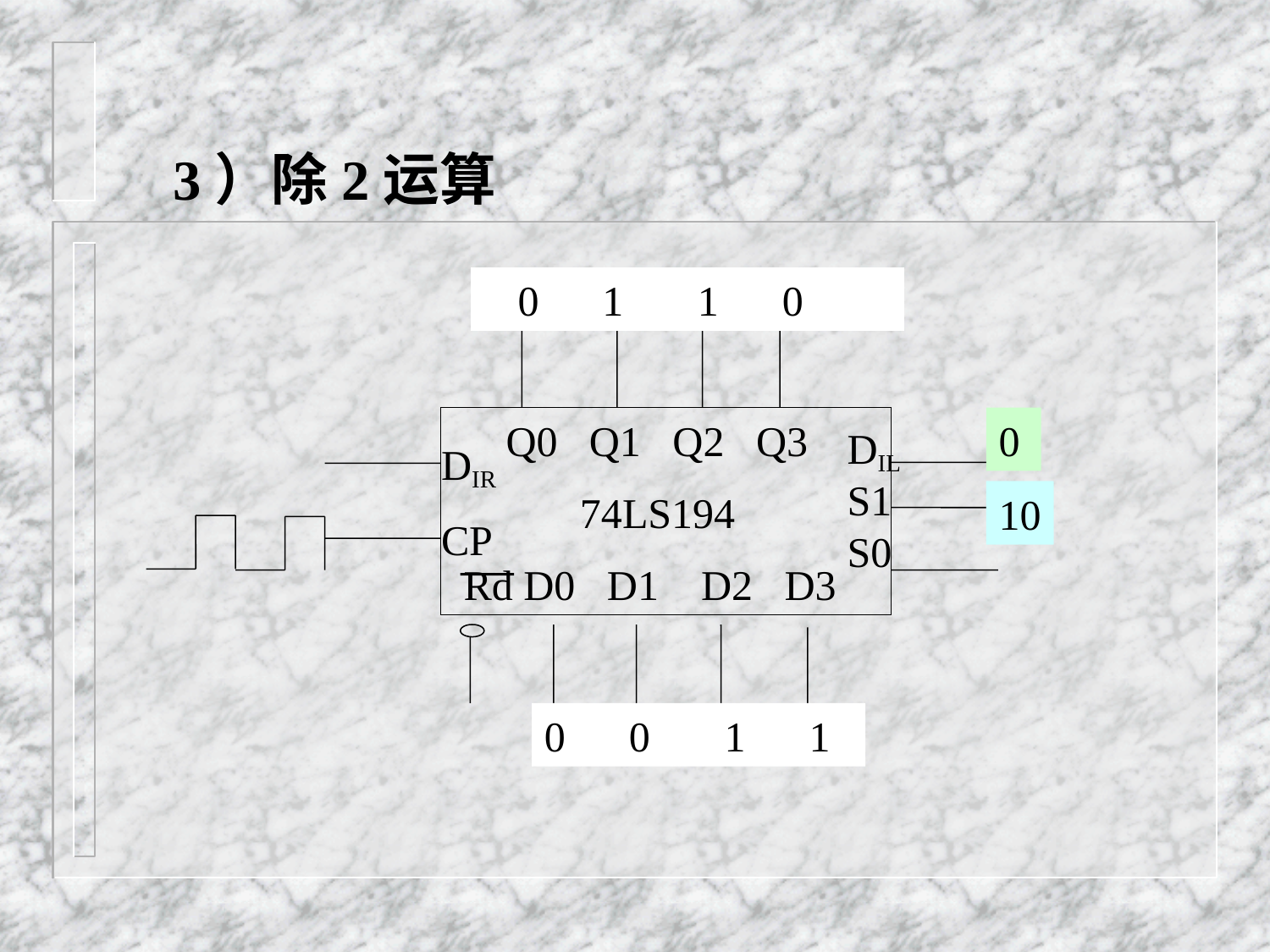

3）除2运算
  0      0       1      1
×    ×     ×    ×
  0      1       1      0

     Q0   Q1   Q2   Q3
            74LS194
 Rd D0   D1    D2   D3
DIR
DIL
S1
S0

CP

0
11
10

0      0       1      1